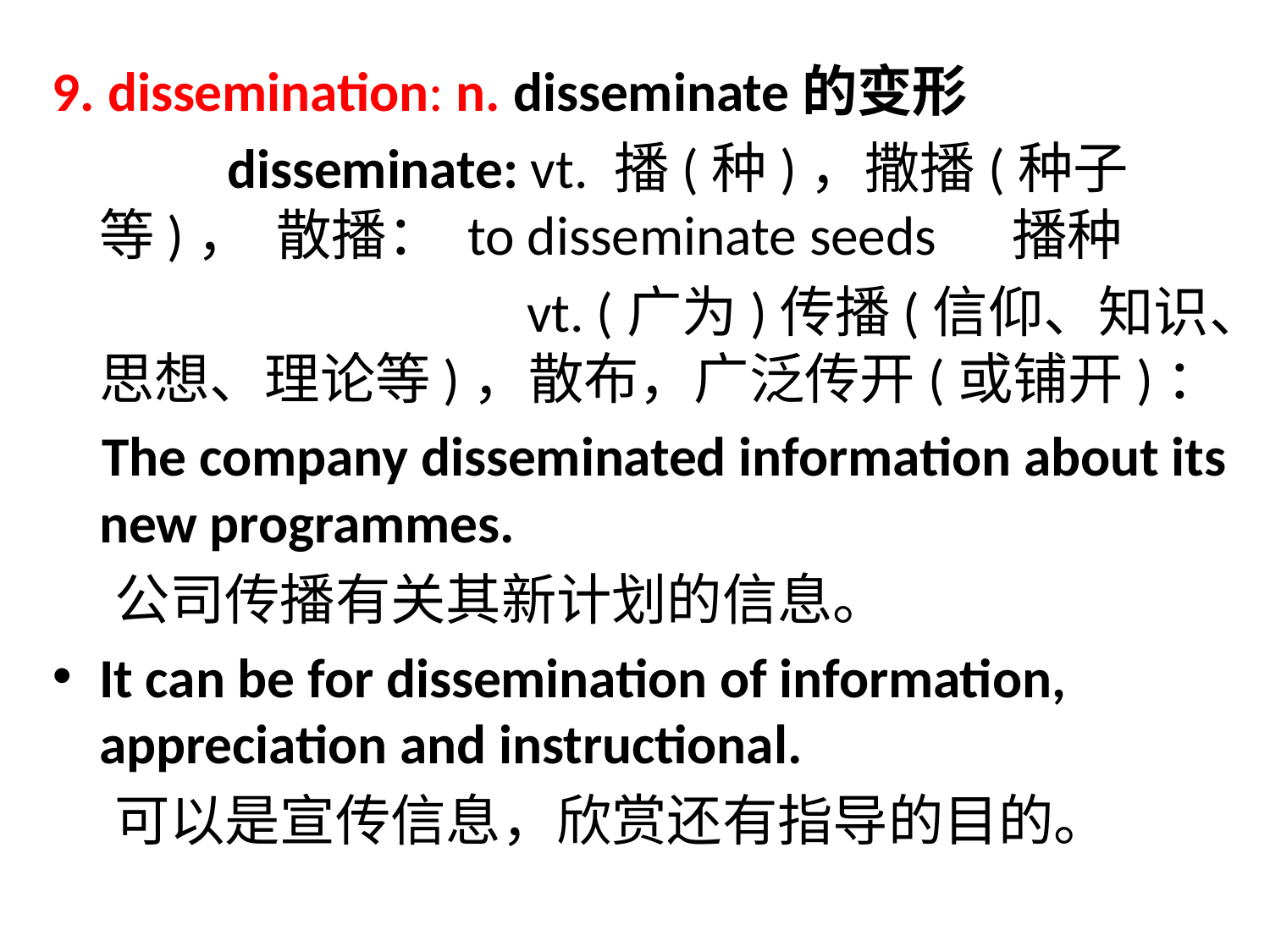

9. dissemination: n. disseminate的变形
              disseminate: vt. 播(种)，撒播(种子等)，  散播： to disseminate seeds     播种
                                      vt. (广为)传播(信仰、知识、思想、理论等)，散布，广泛传开(或铺开)：
    The company disseminated information about its new programmes.
    公司传播有关其新计划的信息。
It can be for dissemination of information, appreciation and instructional.
    可以是宣传信息，欣赏还有指导的目的。